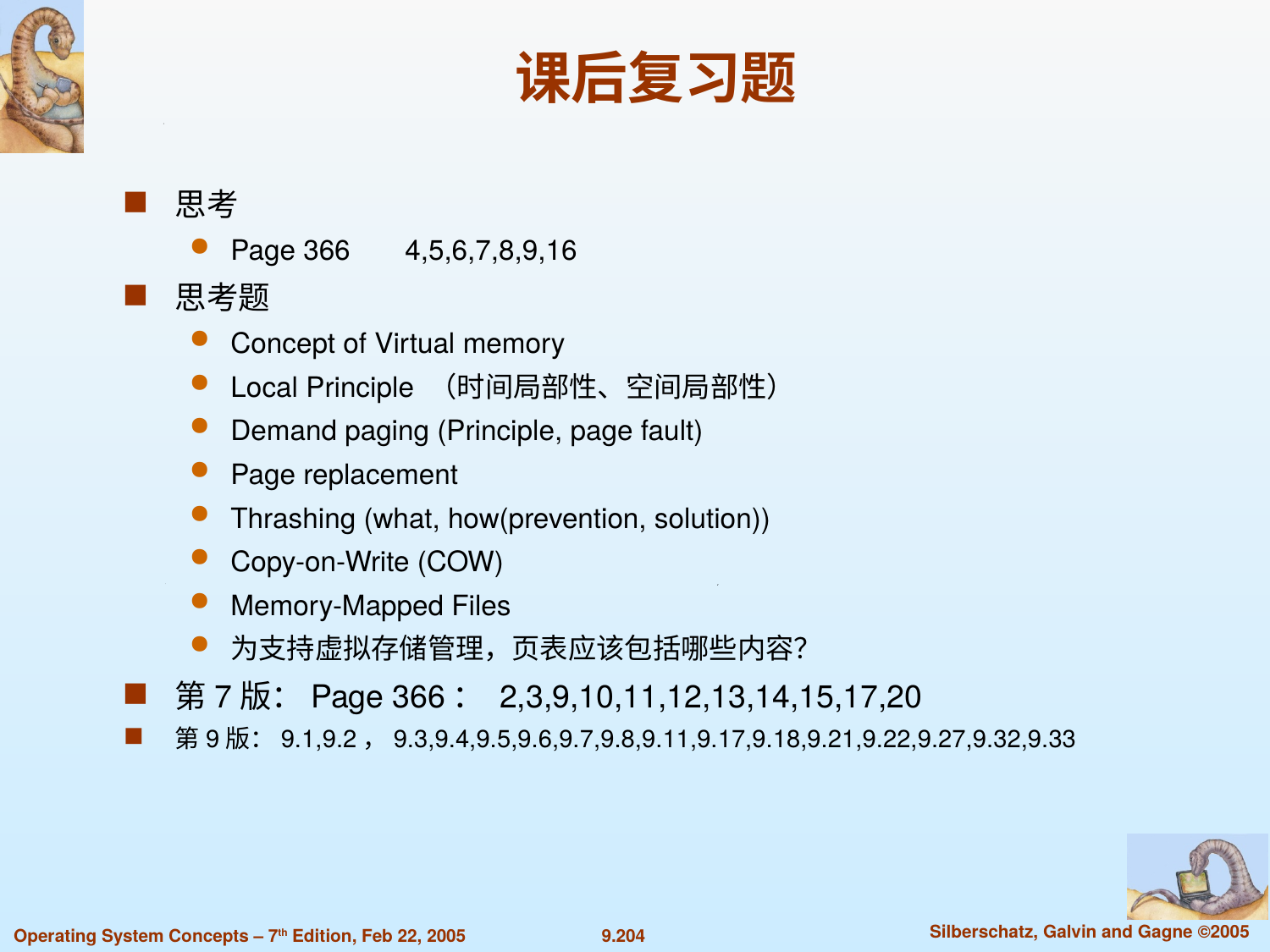

课后复习题
思考
Page 366       4,5,6,7,8,9,16
思考题
Concept of Virtual memory
Local Principle （时间局部性、空间局部性）
Demand paging (Principle, page fault)
Page replacement
Thrashing (what, how(prevention, solution))
Copy-on-Write (COW)
Memory-Mapped Files
为支持虚拟存储管理，页表应该包括哪些内容？
第7版：Page 366： 2,3,9,10,11,12,13,14,15,17,20
第9版：9.1,9.2，9.3,9.4,9.5,9.6,9.7,9.8,9.11,9.17,9.18,9.21,9.22,9.27,9.32,9.33